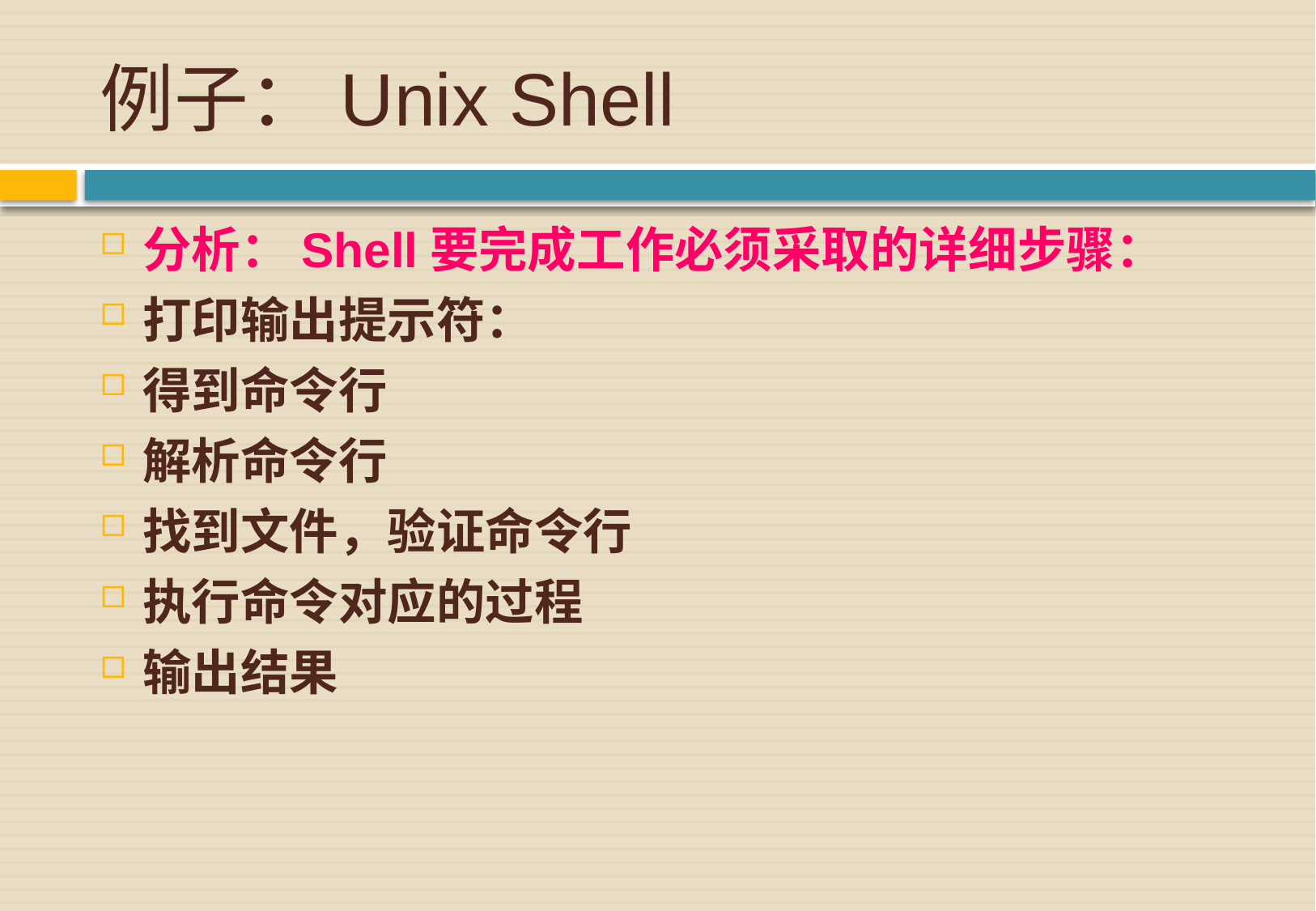

# 例子：Unix Shell
分析：Shell要完成工作必须采取的详细步骤：
打印输出提示符：
得到命令行
解析命令行
找到文件，验证命令行
执行命令对应的过程
输出结果